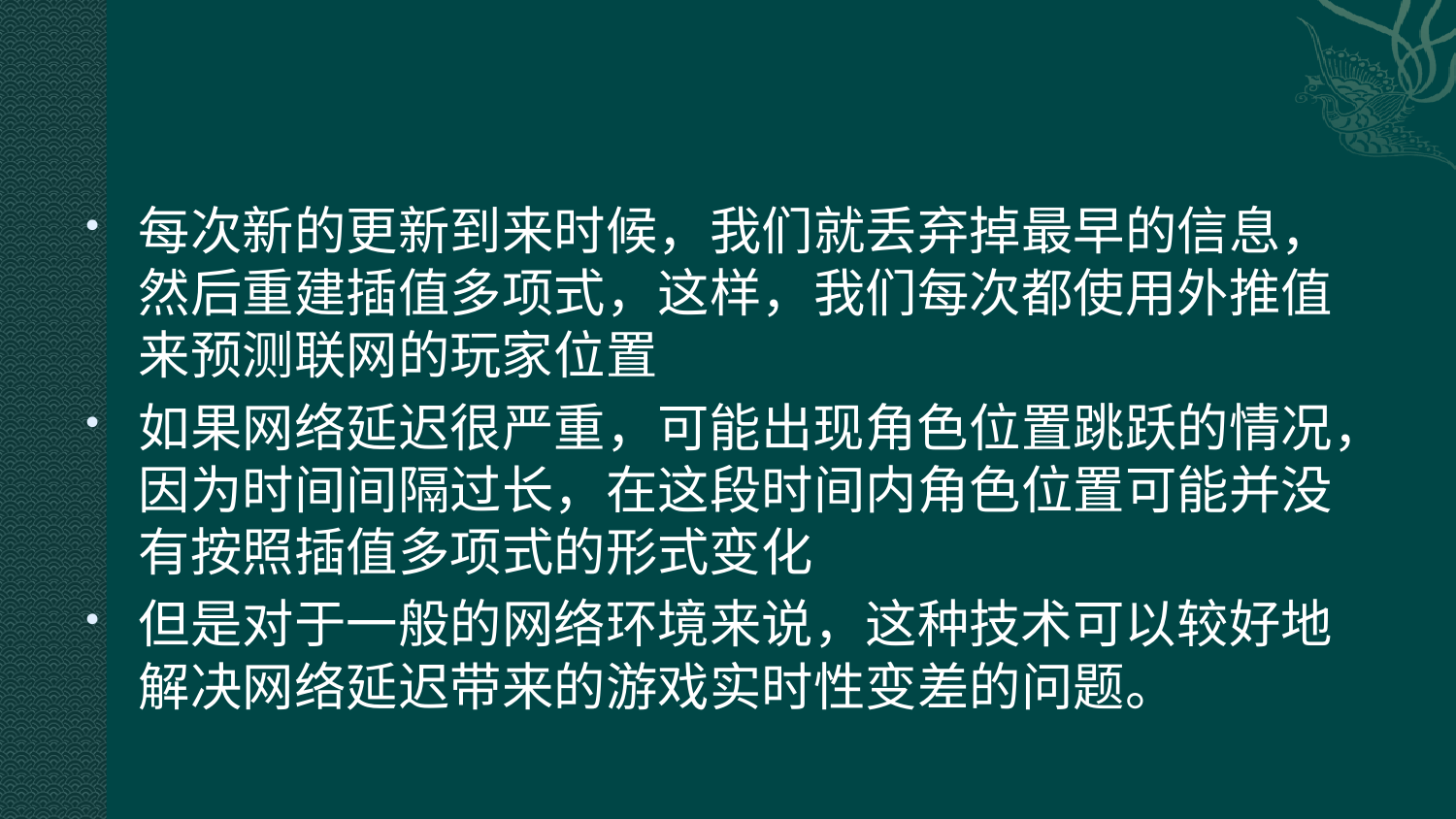

#
每次新的更新到来时候，我们就丢弃掉最早的信息，然后重建插值多项式，这样，我们每次都使用外推值来预测联网的玩家位置
如果网络延迟很严重，可能出现角色位置跳跃的情况，因为时间间隔过长，在这段时间内角色位置可能并没有按照插值多项式的形式变化
但是对于一般的网络环境来说，这种技术可以较好地解决网络延迟带来的游戏实时性变差的问题。